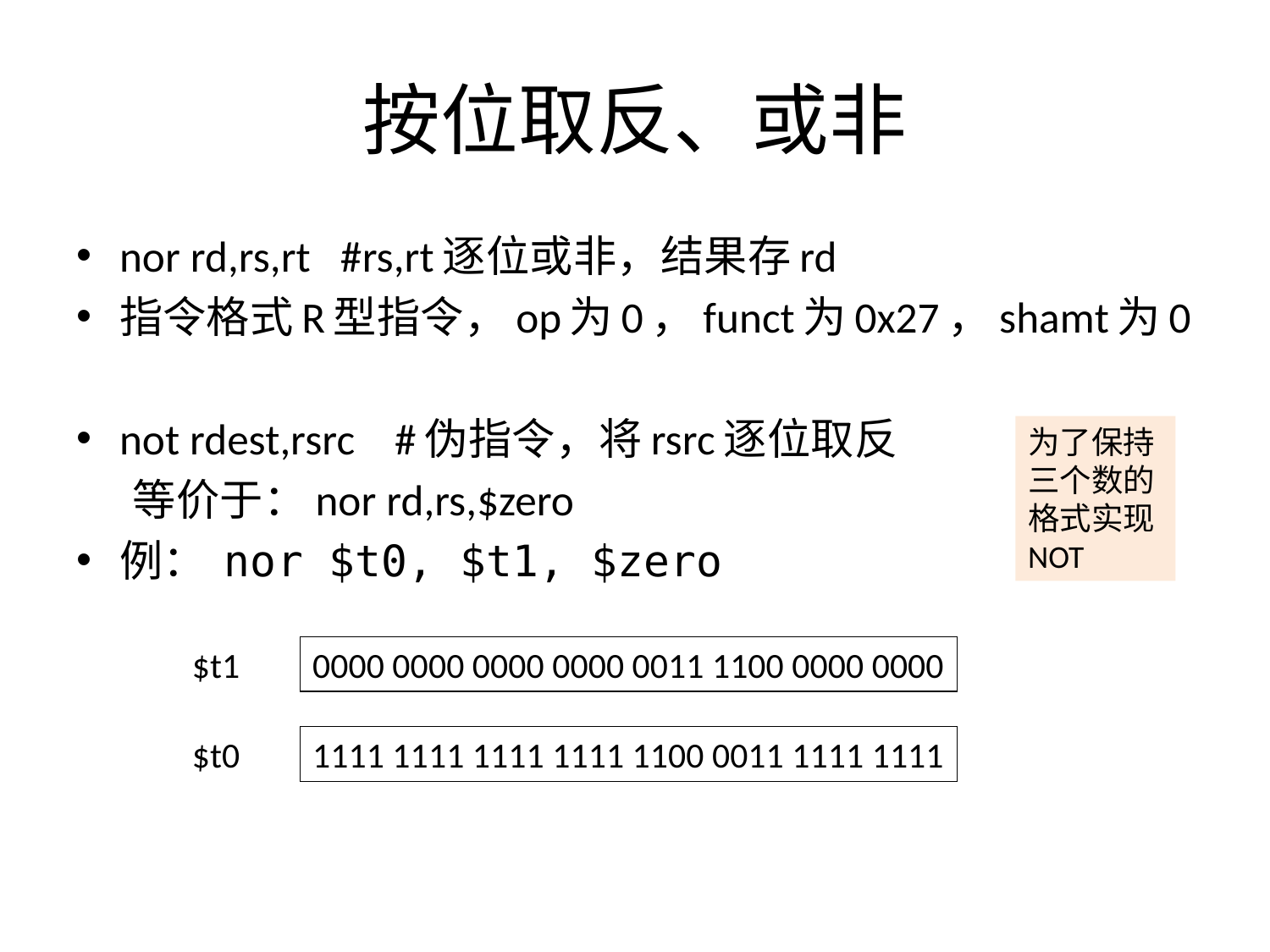

# 按位取反、或非
nor rd,rs,rt   #rs,rt逐位或非，结果存rd
指令格式R型指令，op为0，funct为0x27，shamt为0

not rdest,rsrc    #伪指令，将rsrc逐位取反
     等价于：nor rd,rs,$zero
例： nor $t0, $t1, $zero
为了保持三个数的格式实现NOT
$t1
0000 0000 0000 0000 0011 1100 0000 0000
$t0
1111 1111 1111 1111 1100 0011 1111 1111